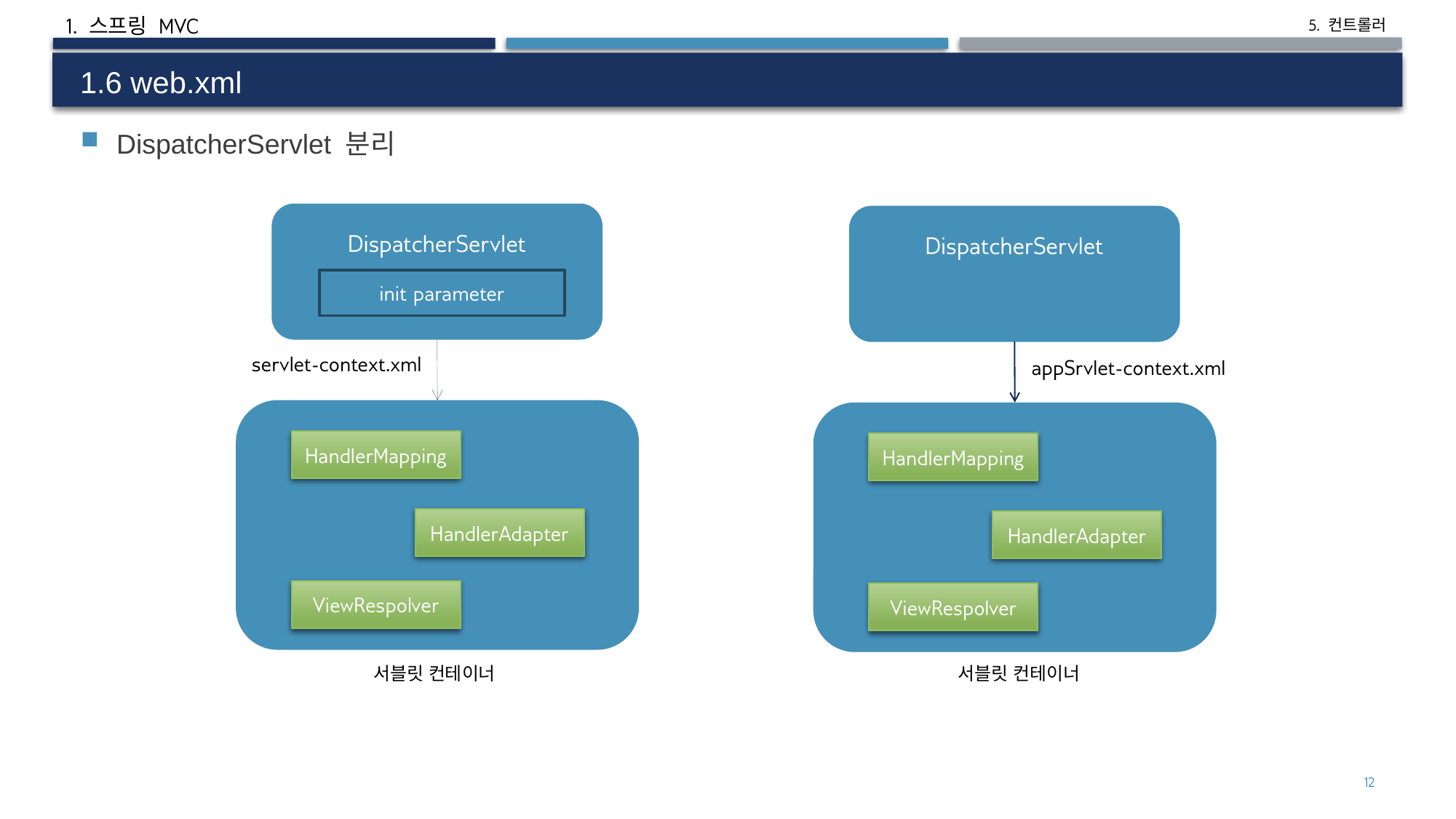

1. 스프링 MVC
# 1.6 web.xml
DispatcherServlet 분리
DispatcherServlet

DispatcherServlet

init parameter
servlet-context.xml
appSrvlet-context.xml

HandlerMapping
HandlerMapping
HandlerAdapter
HandlerAdapter
ViewRespolver
ViewRespolver
서블릿 컨테이너
서블릿 컨테이너
12